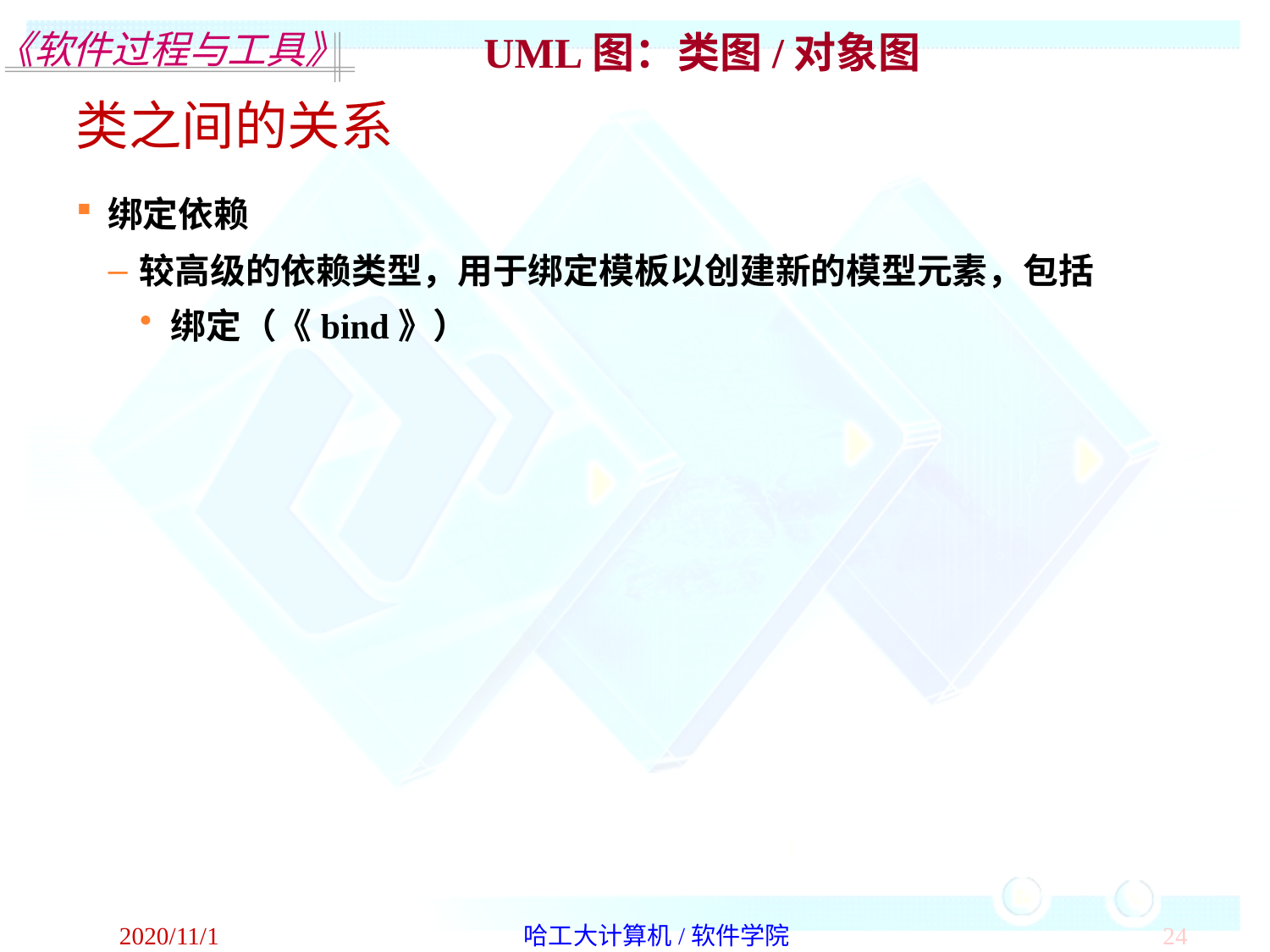

UML图：类图/对象图
类之间的关系
绑定依赖
较高级的依赖类型，用于绑定模板以创建新的模型元素，包括
绑定（《bind》）